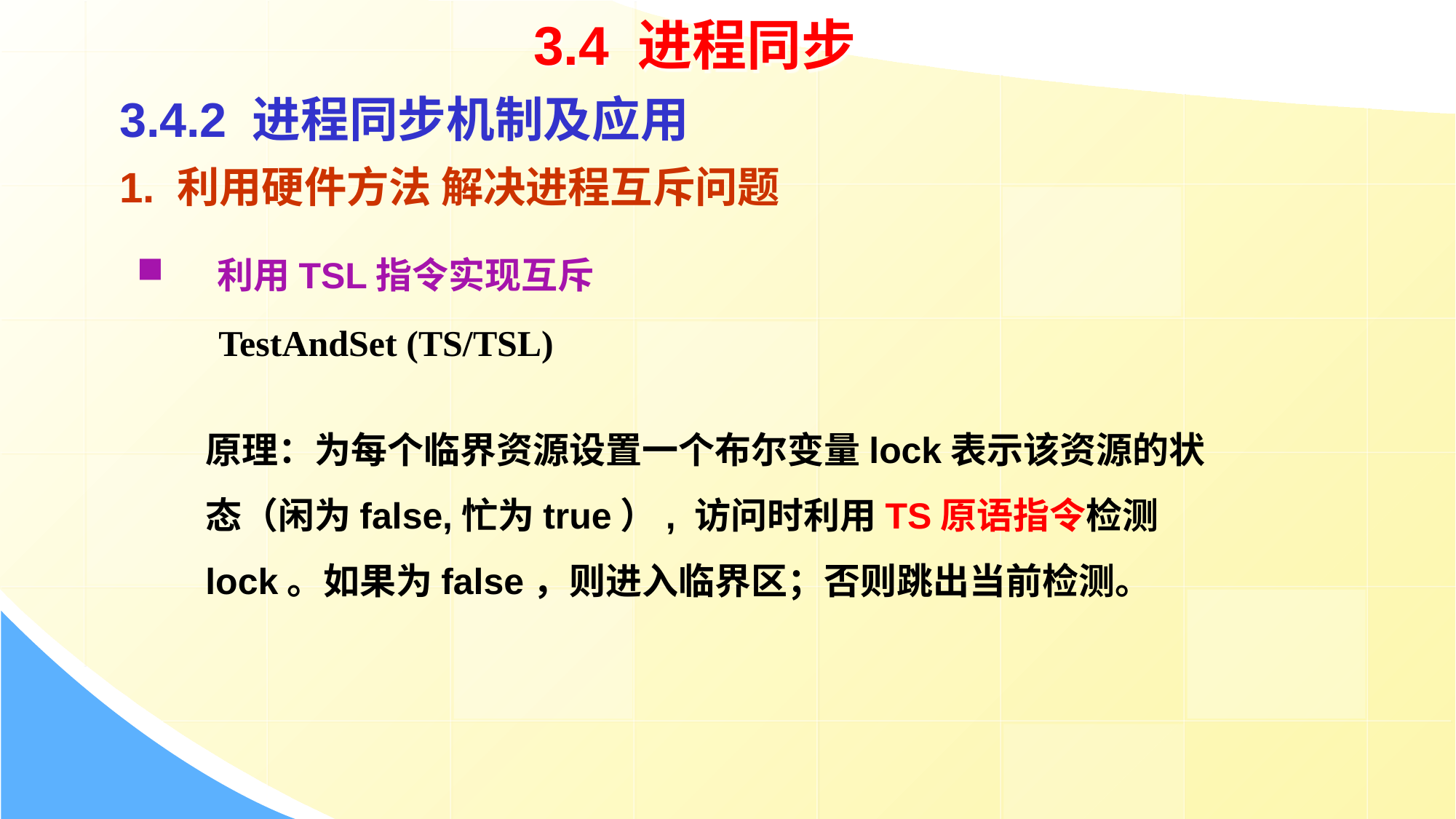

3.4 进程同步
3.4.2 进程同步机制及应用
1. 利用硬件方法 解决进程互斥问题
 利用TSL指令实现互斥
         TestAndSet (TS/TSL)

原理：为每个临界资源设置一个布尔变量lock表示该资源的状态（闲为false,忙为true）, 访问时利用TS原语指令检测lock。如果为false，则进入临界区；否则跳出当前检测。